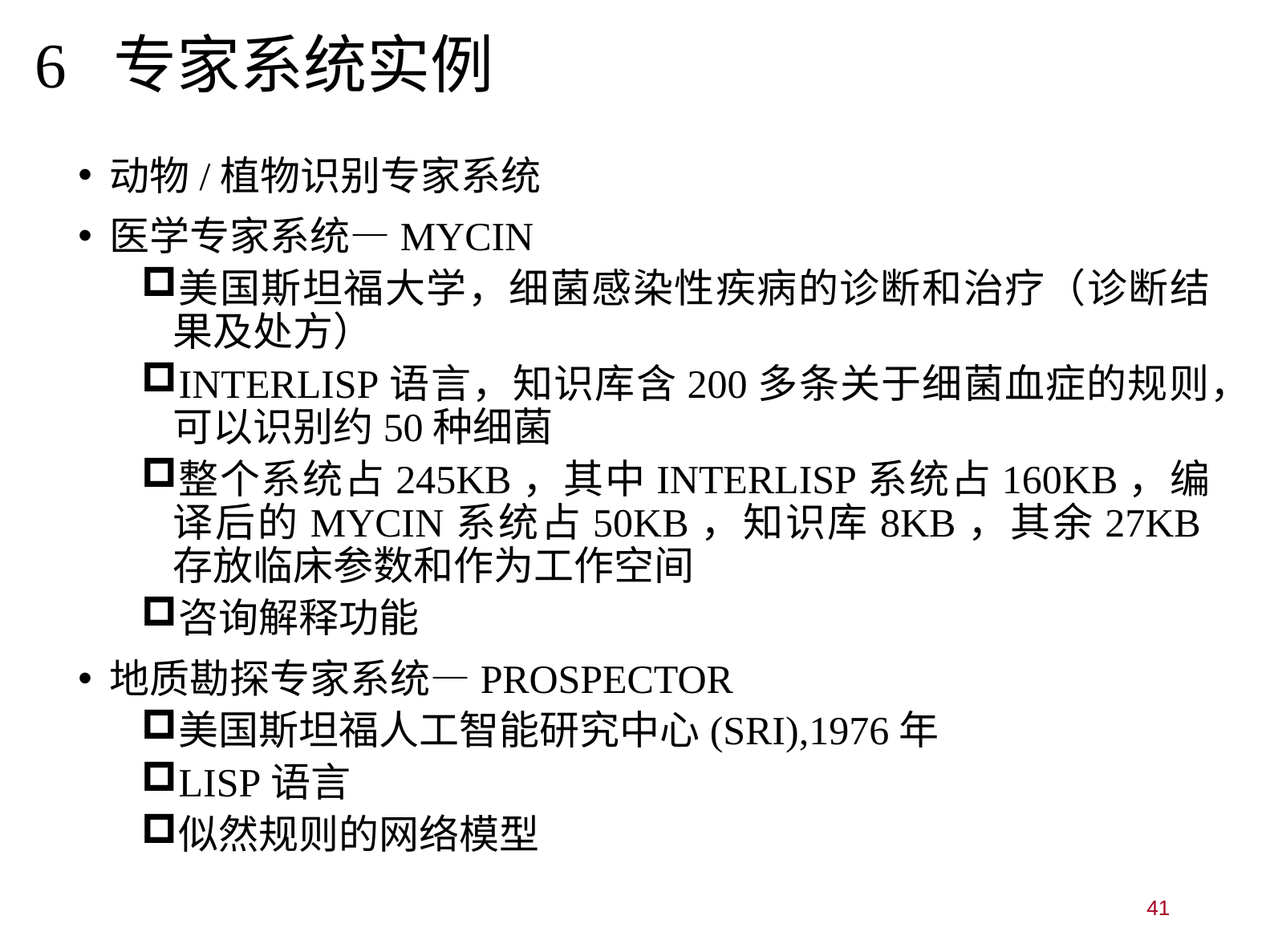

6  专家系统实例
动物/植物识别专家系统
医学专家系统—MYCIN
美国斯坦福大学，细菌感染性疾病的诊断和治疗（诊断结果及处方）
INTERLISP语言，知识库含200多条关于细菌血症的规则，可以识别约50种细菌
整个系统占245KB，其中INTERLISP系统占160KB，编译后的MYCIN系统占50KB，知识库8KB，其余27KB存放临床参数和作为工作空间
咨询解释功能
地质勘探专家系统—PROSPECTOR
美国斯坦福人工智能研究中心(SRI),1976年
LISP语言
似然规则的网络模型
41